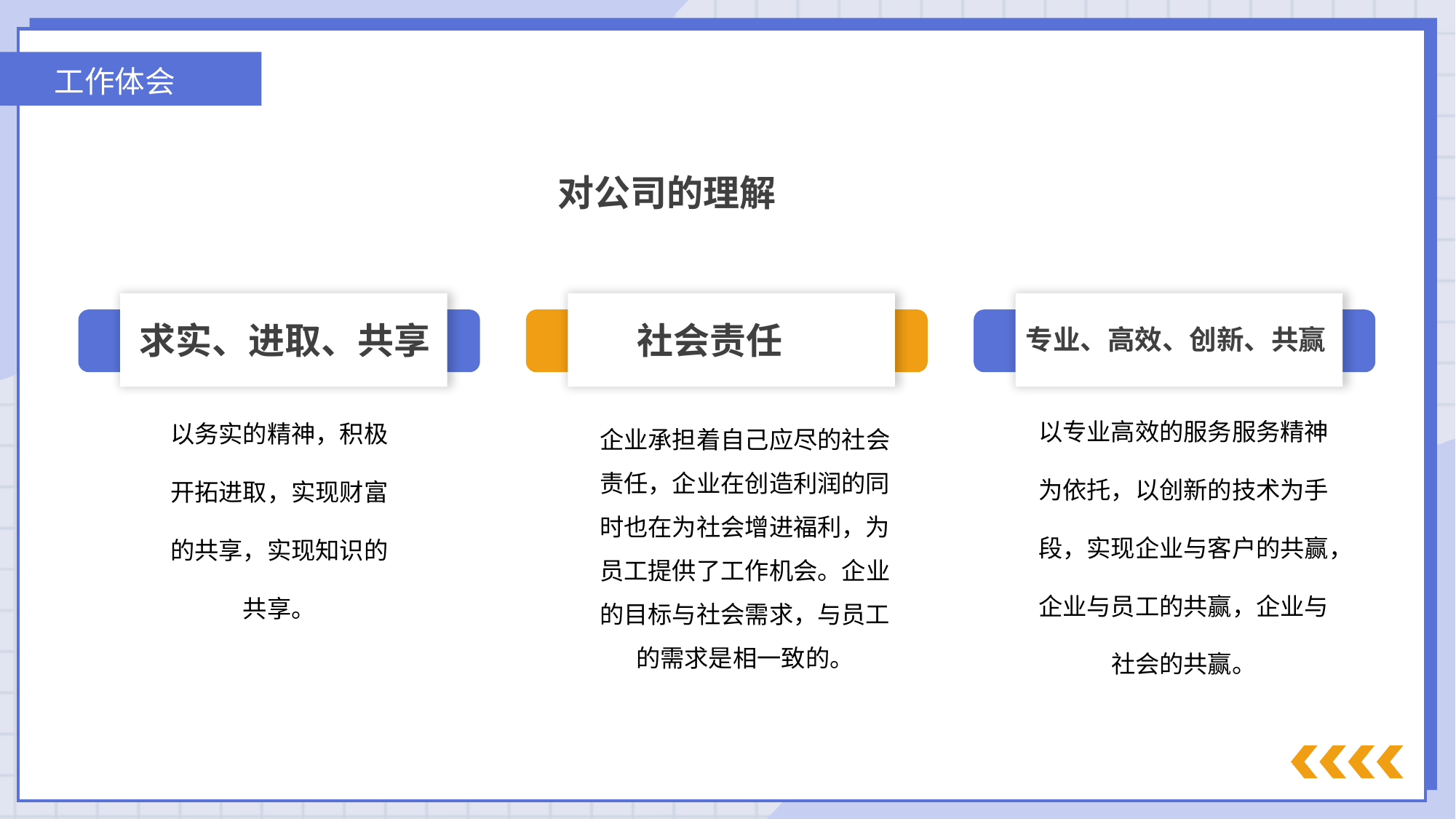

对公司的理解

专业、高效、创新、共赢
以专业高效的服务服务精神为依托，以创新的技术为手段，实现企业与客户的共赢，企业与员工的共赢，企业与社会的共赢。

求实、进取、共享
以务实的精神，积极开拓进取，实现财富的共享，实现知识的共享。

社会责任
企业承担着自己应尽的社会责任，企业在创造利润的同时也在为社会增进福利，为员工提供了工作机会。企业的目标与社会需求，与员工的需求是相一致的。